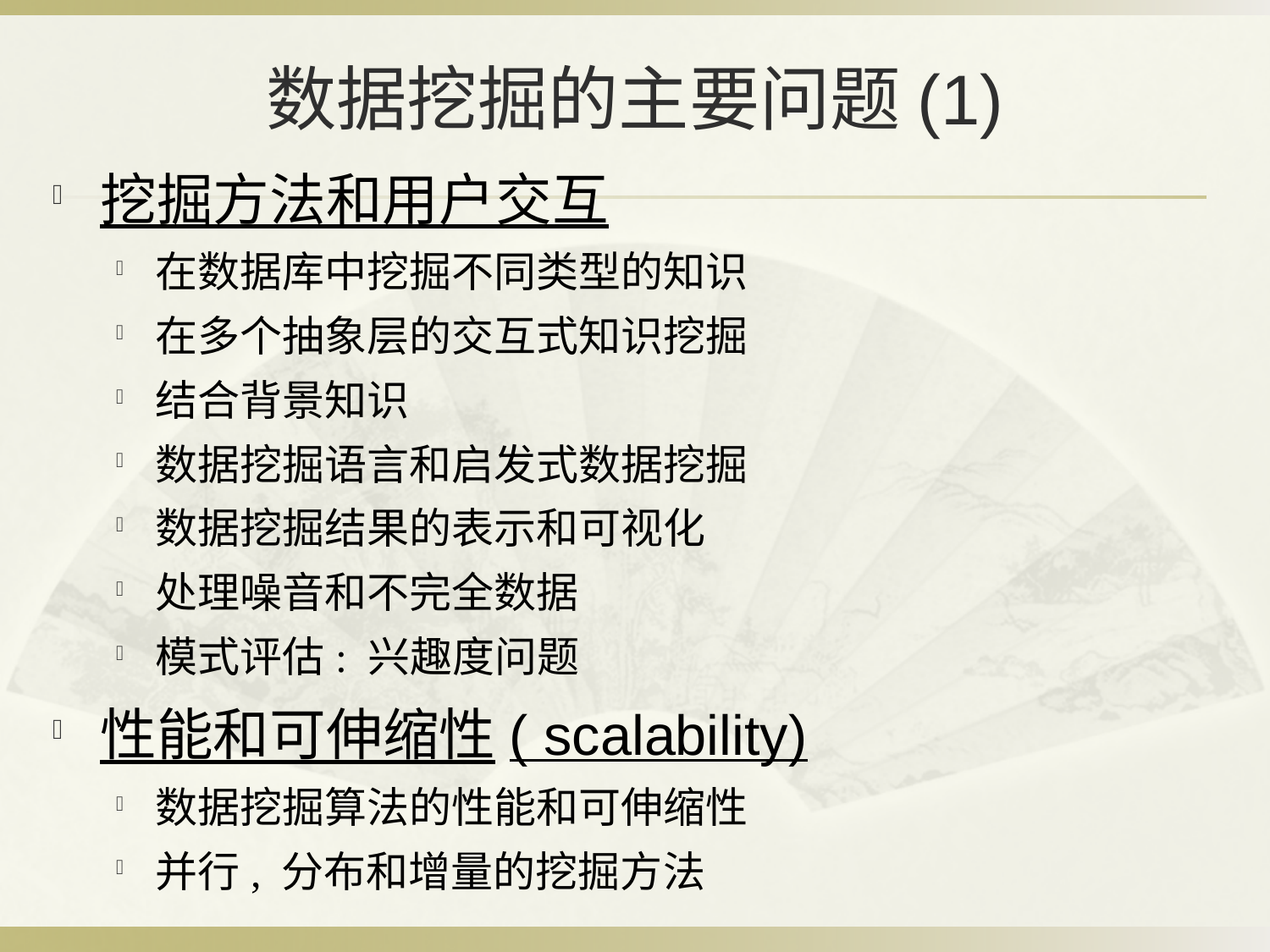

# 数据挖掘的主要问题(1)
挖掘方法和用户交互
在数据库中挖掘不同类型的知识
在多个抽象层的交互式知识挖掘
结合背景知识
数据挖掘语言和启发式数据挖掘
数据挖掘结果的表示和可视化
处理噪音和不完全数据
模式评估: 兴趣度问题
性能和可伸缩性( scalability)
数据挖掘算法的性能和可伸缩性
并行, 分布和增量的挖掘方法